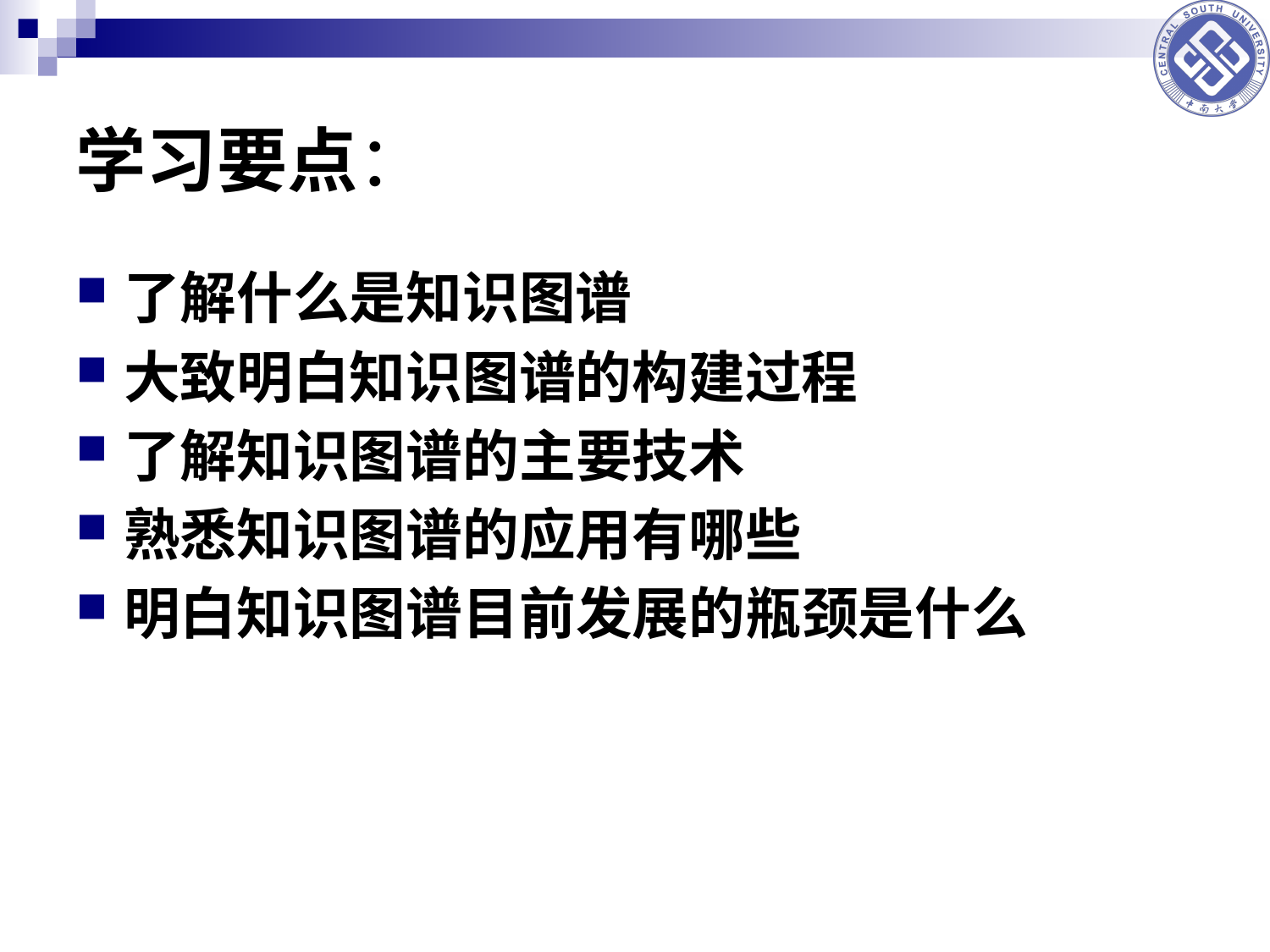

# 学习要点：
了解什么是知识图谱
大致明白知识图谱的构建过程
了解知识图谱的主要技术
熟悉知识图谱的应用有哪些
明白知识图谱目前发展的瓶颈是什么